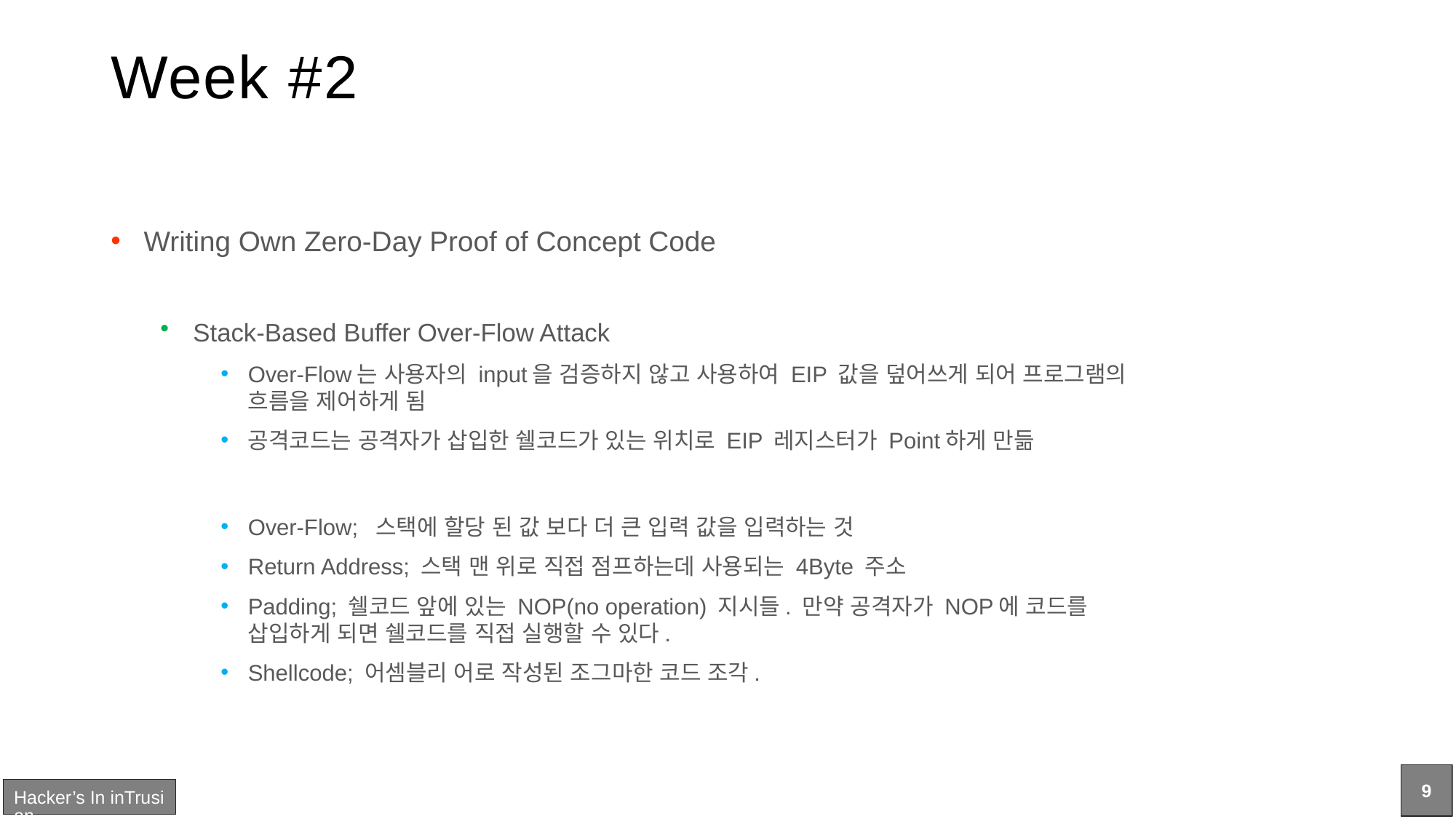

# Week #2
Writing Own Zero-Day Proof of Concept Code

Stack-Based Buffer Over-Flow Attack
Over-Flow는 사용자의 input을 검증하지 않고 사용하여 EIP 값을 덮어쓰게 되어 프로그램의 흐름을 제어하게 됨
공격코드는 공격자가 삽입한 쉘코드가 있는 위치로 EIP 레지스터가 Point하게 만듦

Over-Flow;  스택에 할당 된 값 보다 더 큰 입력 값을 입력하는 것
Return Address; 스택 맨 위로 직접 점프하는데 사용되는 4Byte 주소
Padding; 쉘코드 앞에 있는 NOP(no operation) 지시들. 만약 공격자가 NOP에 코드를 삽입하게 되면 쉘코드를 직접 실행할 수 있다.
Shellcode; 어셈블리 어로 작성된 조그마한 코드 조각.

9
Hacker’s In inTrusion